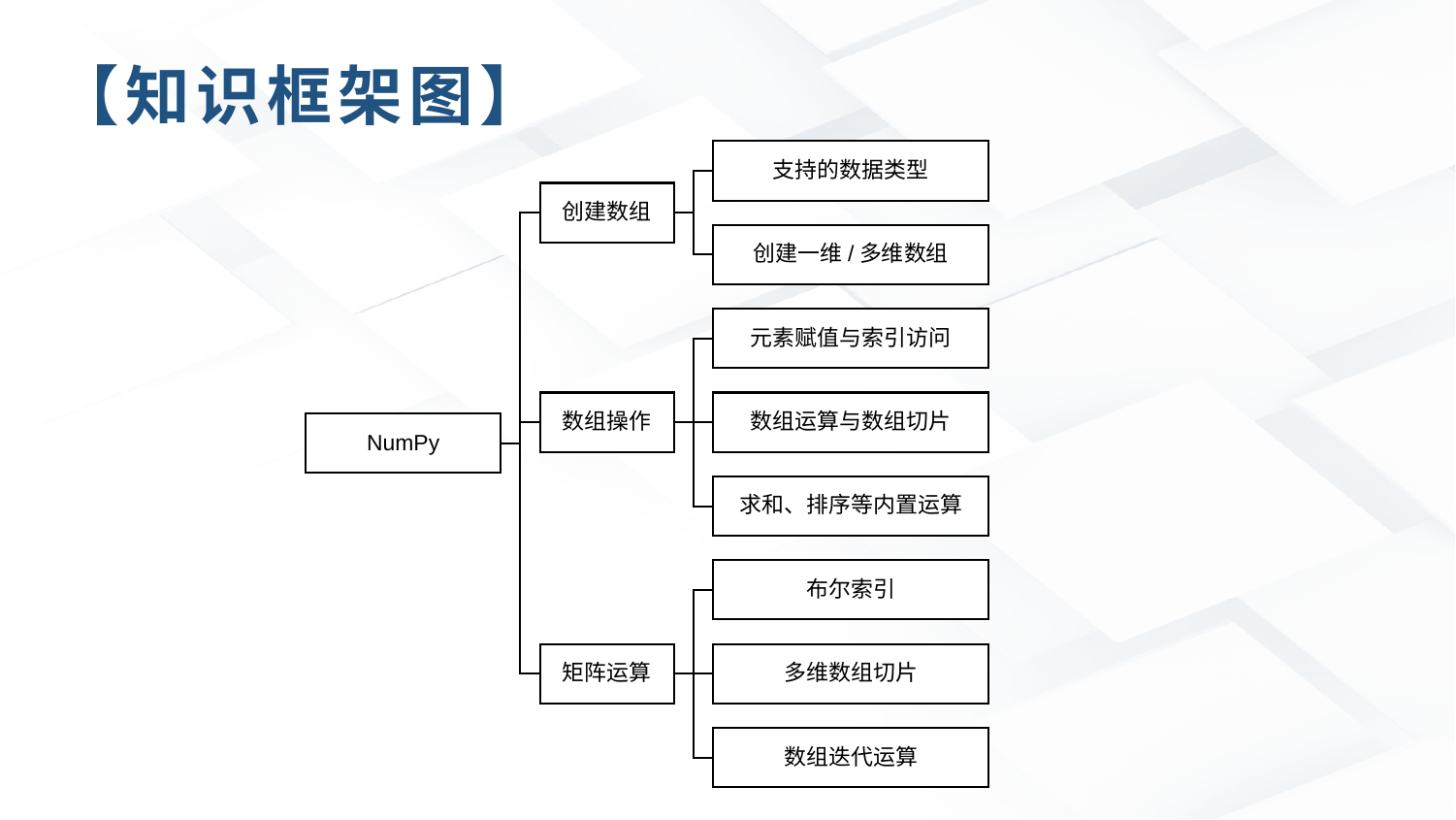

【知识框架图】
NumPy
创建数组
支持的数据类型
创建一维/多维数组
数组操作
元素赋值与索引访问
数组运算与数组切片
求和、排序等内置运算
矩阵运算
布尔索引
多维数组切片
数组迭代运算